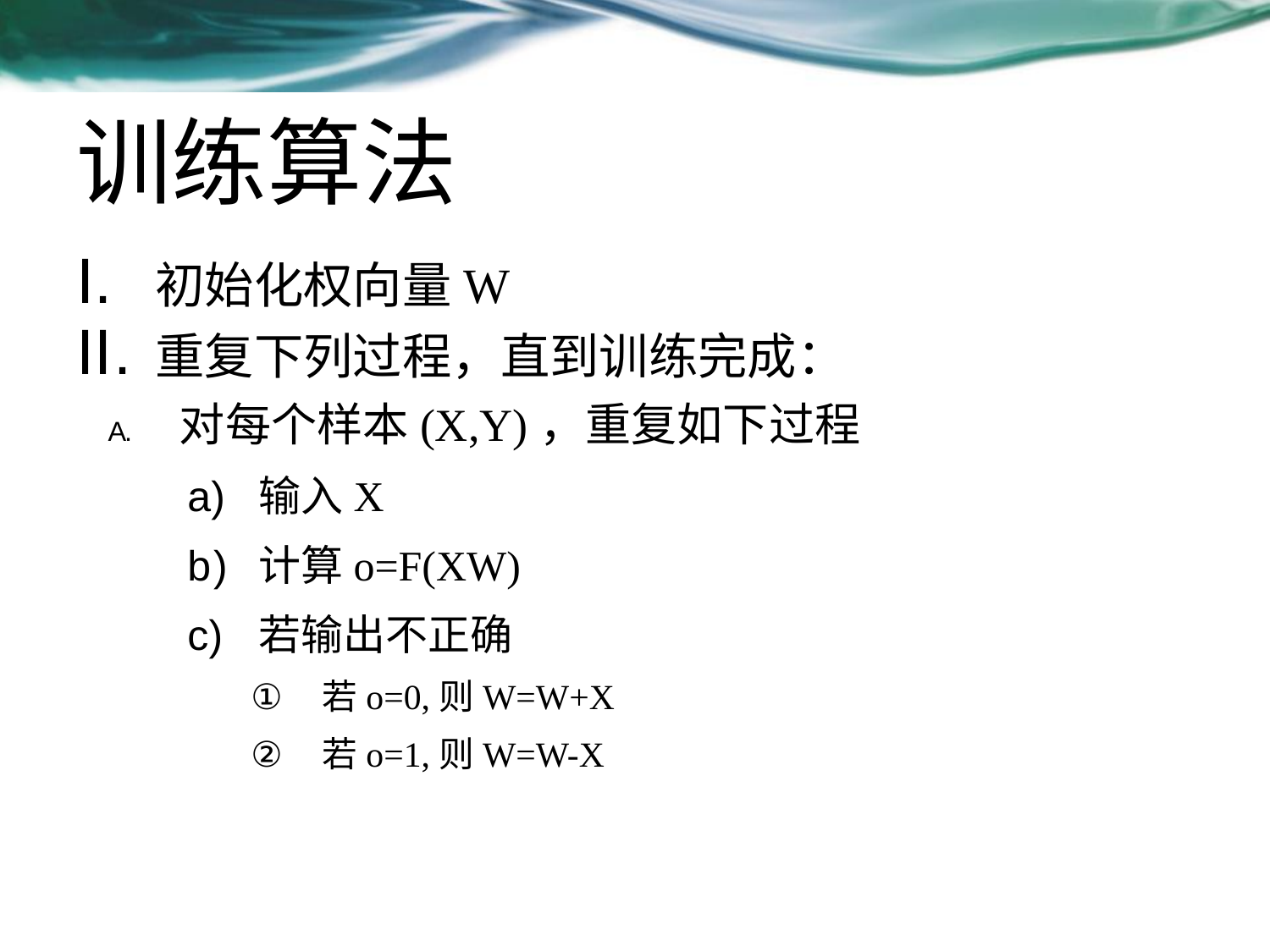

# 训练算法
初始化权向量W
重复下列过程，直到训练完成：
对每个样本(X,Y)，重复如下过程
输入X
计算o=F(XW)
若输出不正确
若o=0,则W=W+X
若o=1,则W=W-X